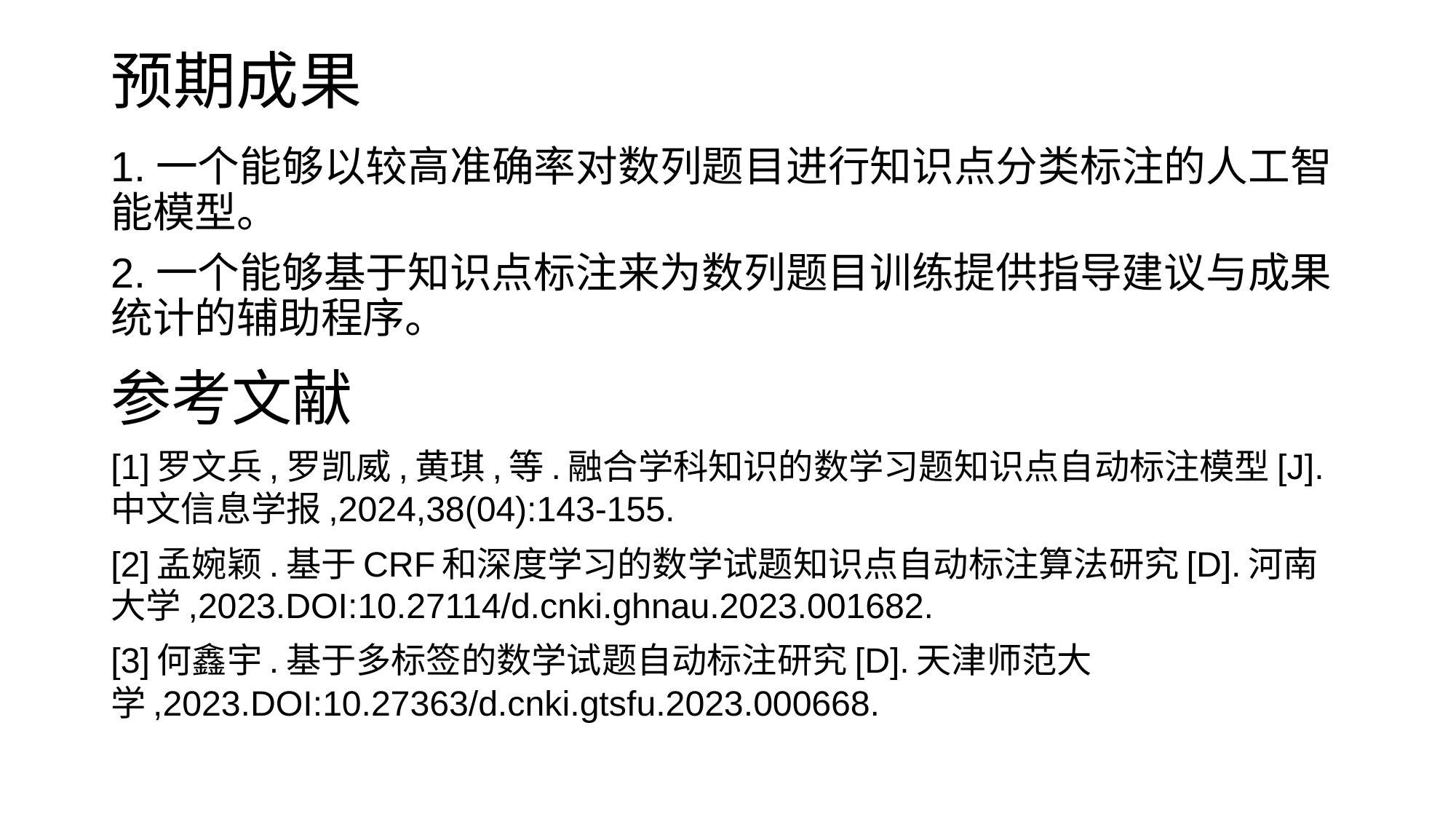

# 预期成果
1.一个能够以较高准确率对数列题目进行知识点分类标注的人工智能模型。
2.一个能够基于知识点标注来为数列题目训练提供指导建议与成果统计的辅助程序。
参考文献
[1]罗文兵,罗凯威,黄琪,等.融合学科知识的数学习题知识点自动标注模型[J].中文信息学报,2024,38(04):143-155.
[2]孟婉颖.基于CRF和深度学习的数学试题知识点自动标注算法研究[D].河南大学,2023.DOI:10.27114/d.cnki.ghnau.2023.001682.
[3]何鑫宇.基于多标签的数学试题自动标注研究[D].天津师范大学,2023.DOI:10.27363/d.cnki.gtsfu.2023.000668.